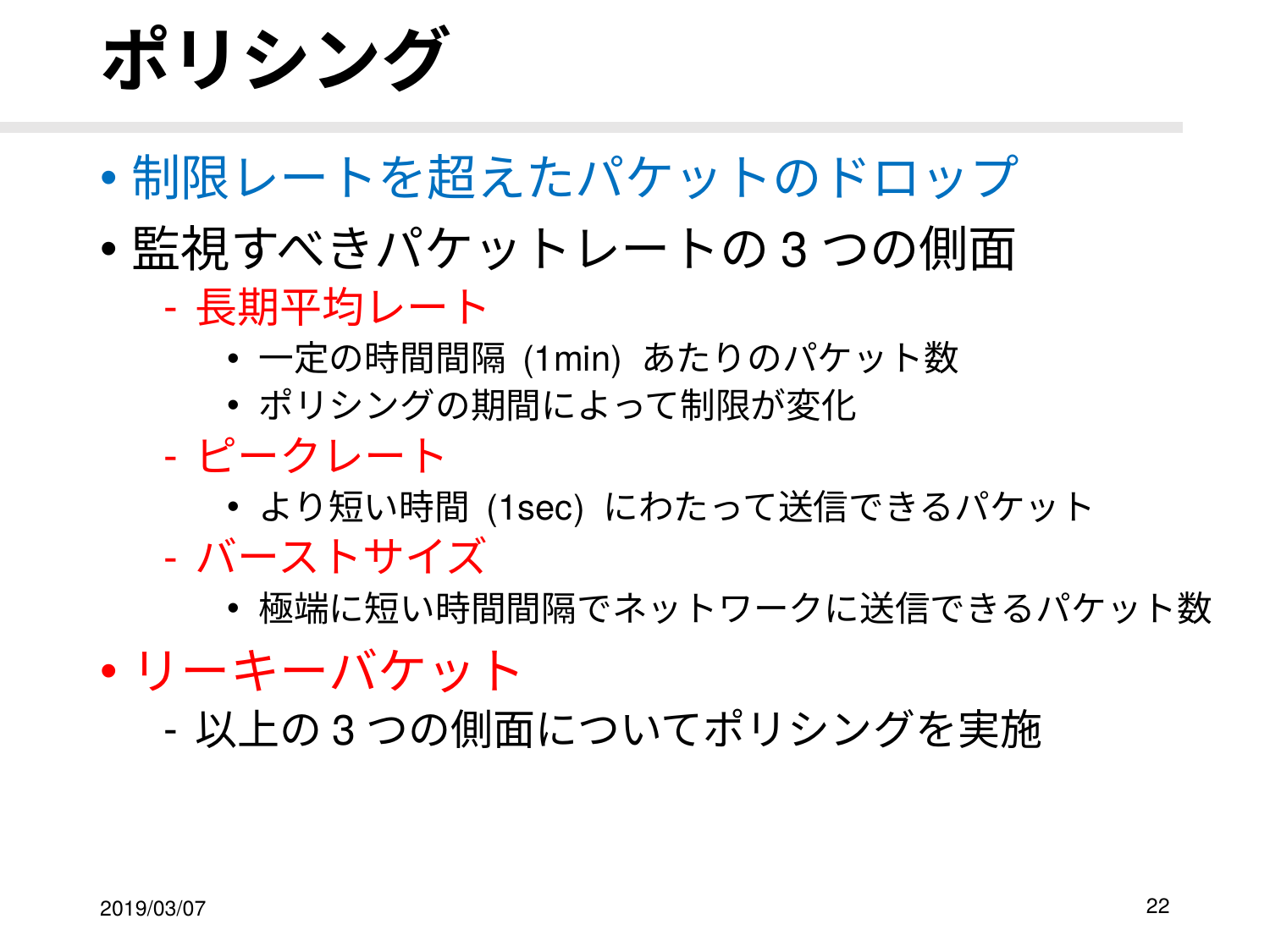

# ポリシング
制限レートを超えたパケットのドロップ
監視すべきパケットレートの3つの側面
長期平均レート
一定の時間間隔 (1min) あたりのパケット数
ポリシングの期間によって制限が変化
ピークレート
より短い時間 (1sec) にわたって送信できるパケット
バーストサイズ
極端に短い時間間隔でネットワークに送信できるパケット数
リーキーバケット
以上の3つの側面についてポリシングを実施
2019/03/07
22